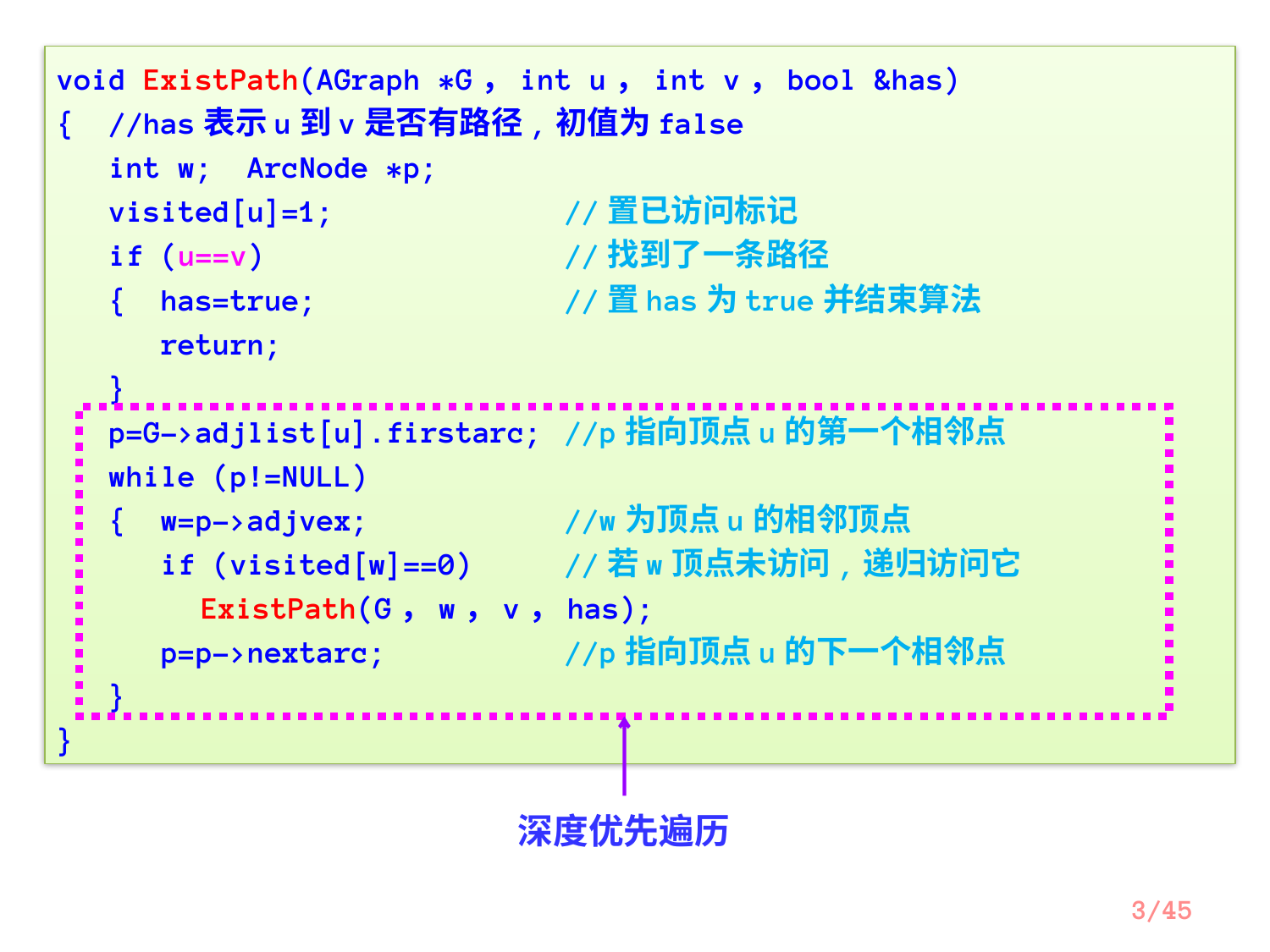

void ExistPath(AGraph *G，int u，int v，bool &has)
{  //has表示u到v是否有路径,初值为false
   int w;  ArcNode *p;
   visited[u]=1;		//置已访问标记
   if (u==v)			//找到了一条路径
   {  has=true;		//置has为true并结束算法
      return;
   }
   p=G->adjlist[u].firstarc;	//p指向顶点u的第一个相邻点
   while (p!=NULL)
   {  w=p->adjvex;		//w为顶点u的相邻顶点
      if (visited[w]==0)	//若w顶点未访问,递归访问它
	 ExistPath(G，w，v，has);
      p=p->nextarc;	      	//p指向顶点u的下一个相邻点
   }
}

深度优先遍历
3/45